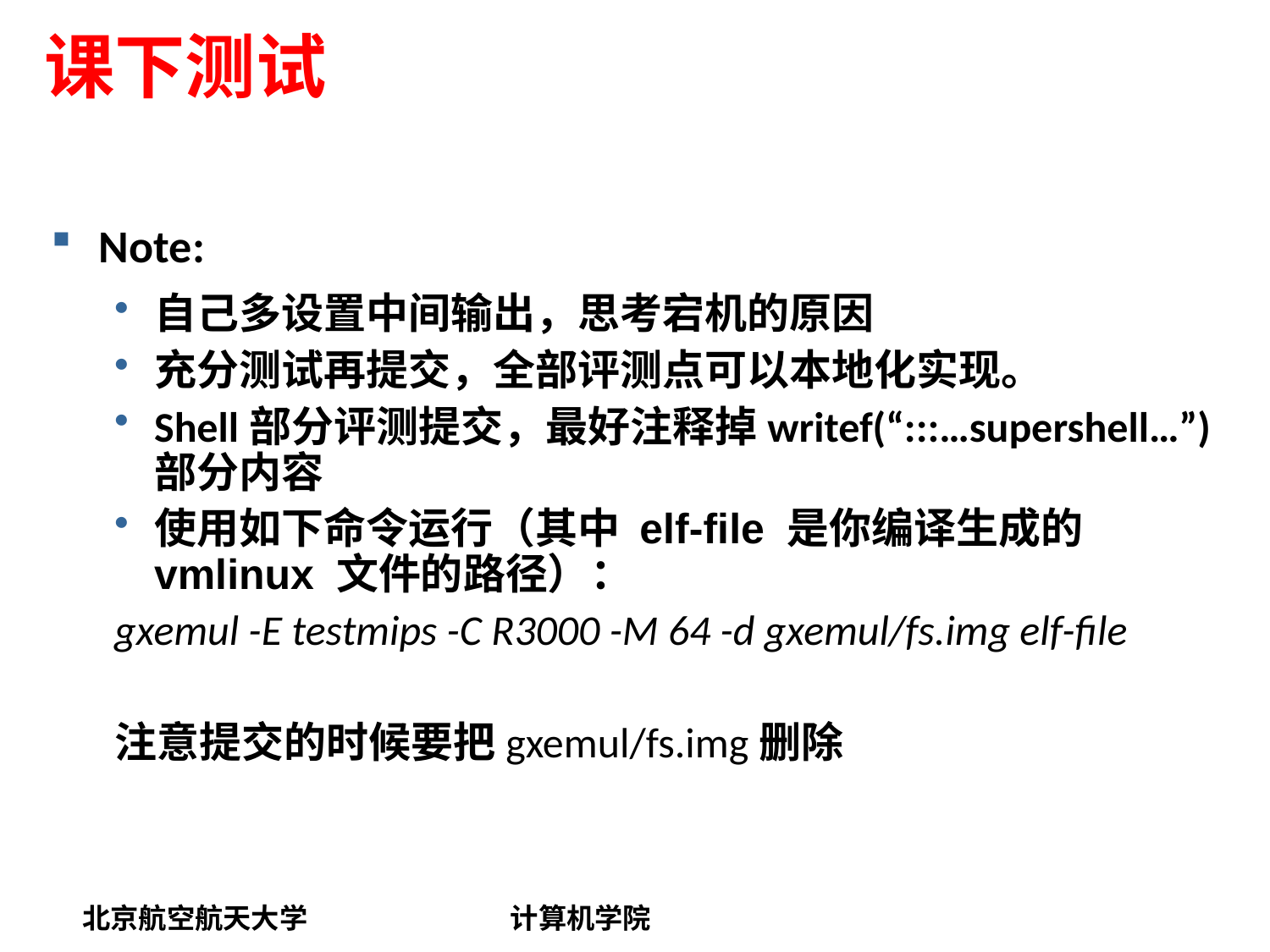

# 课下测试
Note:
自己多设置中间输出，思考宕机的原因
充分测试再提交，全部评测点可以本地化实现。
Shell部分评测提交，最好注释掉writef(“:::…supershell…”)部分内容
使用如下命令运行（其中 elf-file 是你编译生成的 vmlinux 文件的路径）：
gxemul -E testmips -C R3000 -M 64 -d gxemul/fs.img elf-file

注意提交的时候要把gxemul/fs.img删除